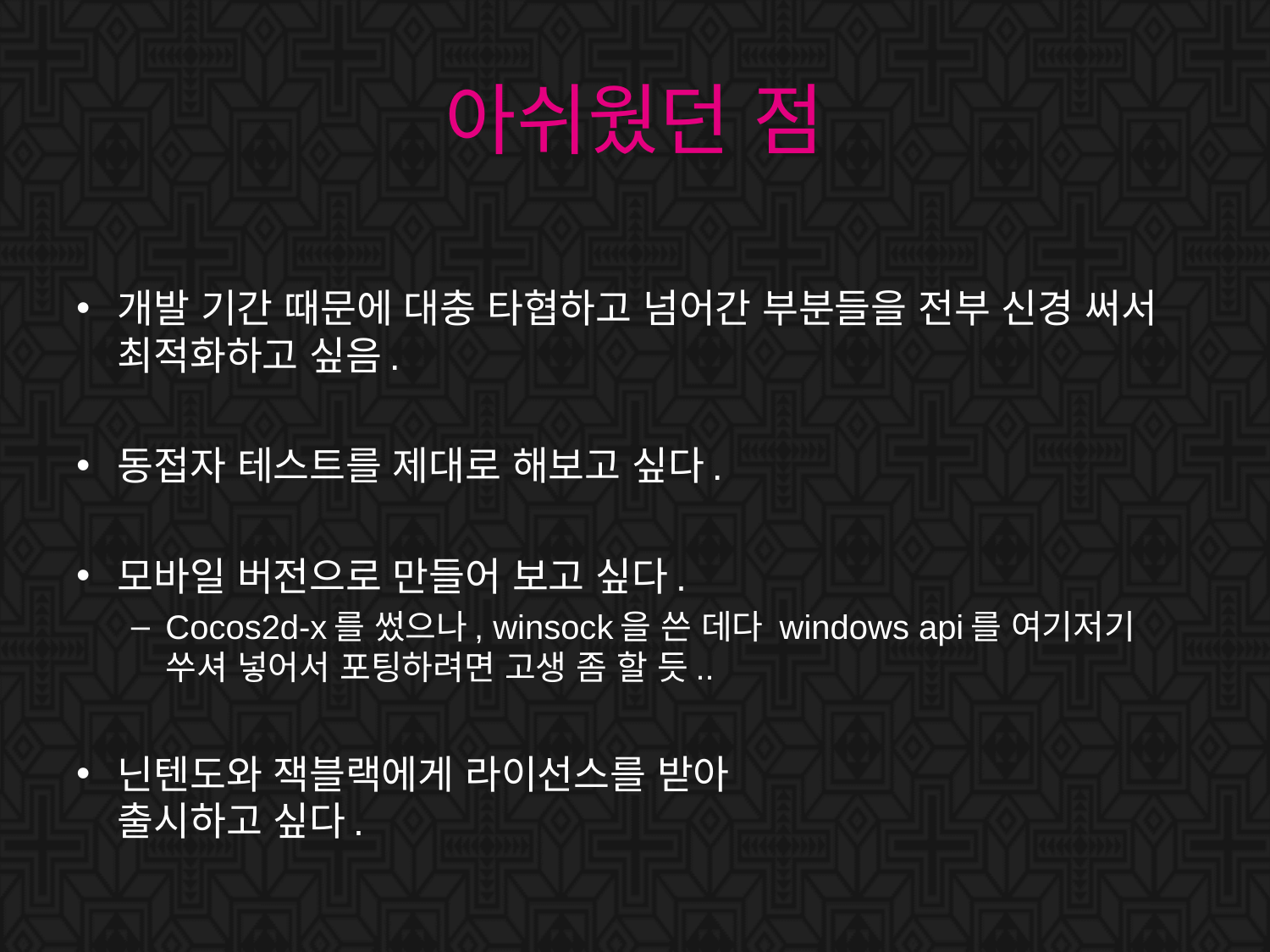

# 아쉬웠던 점

개발 기간 때문에 대충 타협하고 넘어간 부분들을 전부 신경 써서 최적화하고 싶음.

동접자 테스트를 제대로 해보고 싶다.

모바일 버전으로 만들어 보고 싶다.
Cocos2d-x를 썼으나, winsock을 쓴 데다 windows api를 여기저기 쑤셔 넣어서 포팅하려면 고생 좀 할 듯..

닌텐도와 잭블랙에게 라이선스를 받아
출시하고 싶다.